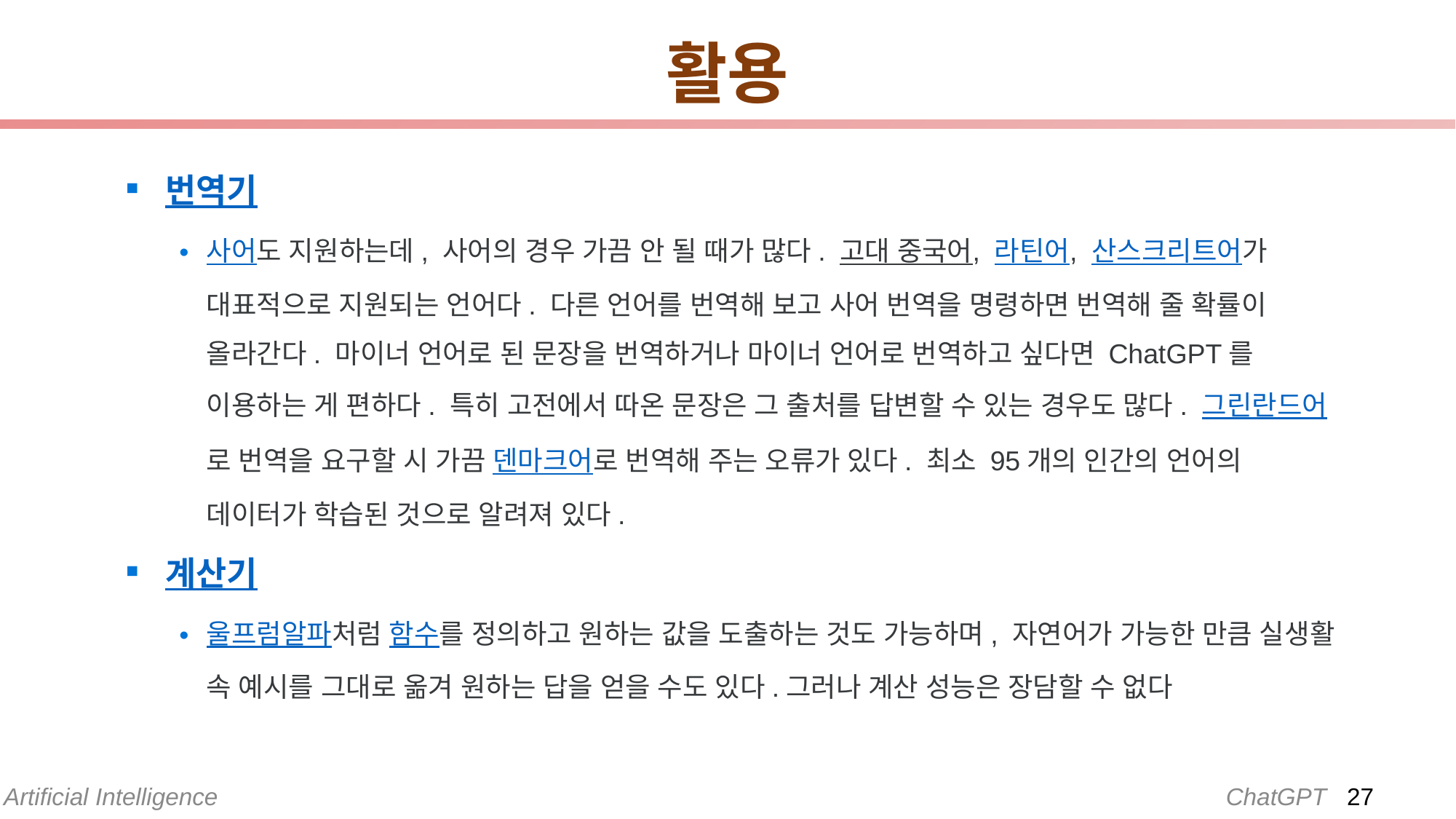

# 활용
번역기
사어도 지원하는데, 사어의 경우 가끔 안 될 때가 많다. 고대 중국어, 라틴어, 산스크리트어가 대표적으로 지원되는 언어다. 다른 언어를 번역해 보고 사어 번역을 명령하면 번역해 줄 확률이 올라간다. 마이너 언어로 된 문장을 번역하거나 마이너 언어로 번역하고 싶다면 ChatGPT를 이용하는 게 편하다. 특히 고전에서 따온 문장은 그 출처를 답변할 수 있는 경우도 많다. 그린란드어로 번역을 요구할 시 가끔 덴마크어로 번역해 주는 오류가 있다. 최소 95개의 인간의 언어의 데이터가 학습된 것으로 알려져 있다.
계산기
울프럼알파처럼 함수를 정의하고 원하는 값을 도출하는 것도 가능하며, 자연어가 가능한 만큼 실생활 속 예시를 그대로 옮겨 원하는 답을 얻을 수도 있다.그러나 계산 성능은 장담할 수 없다